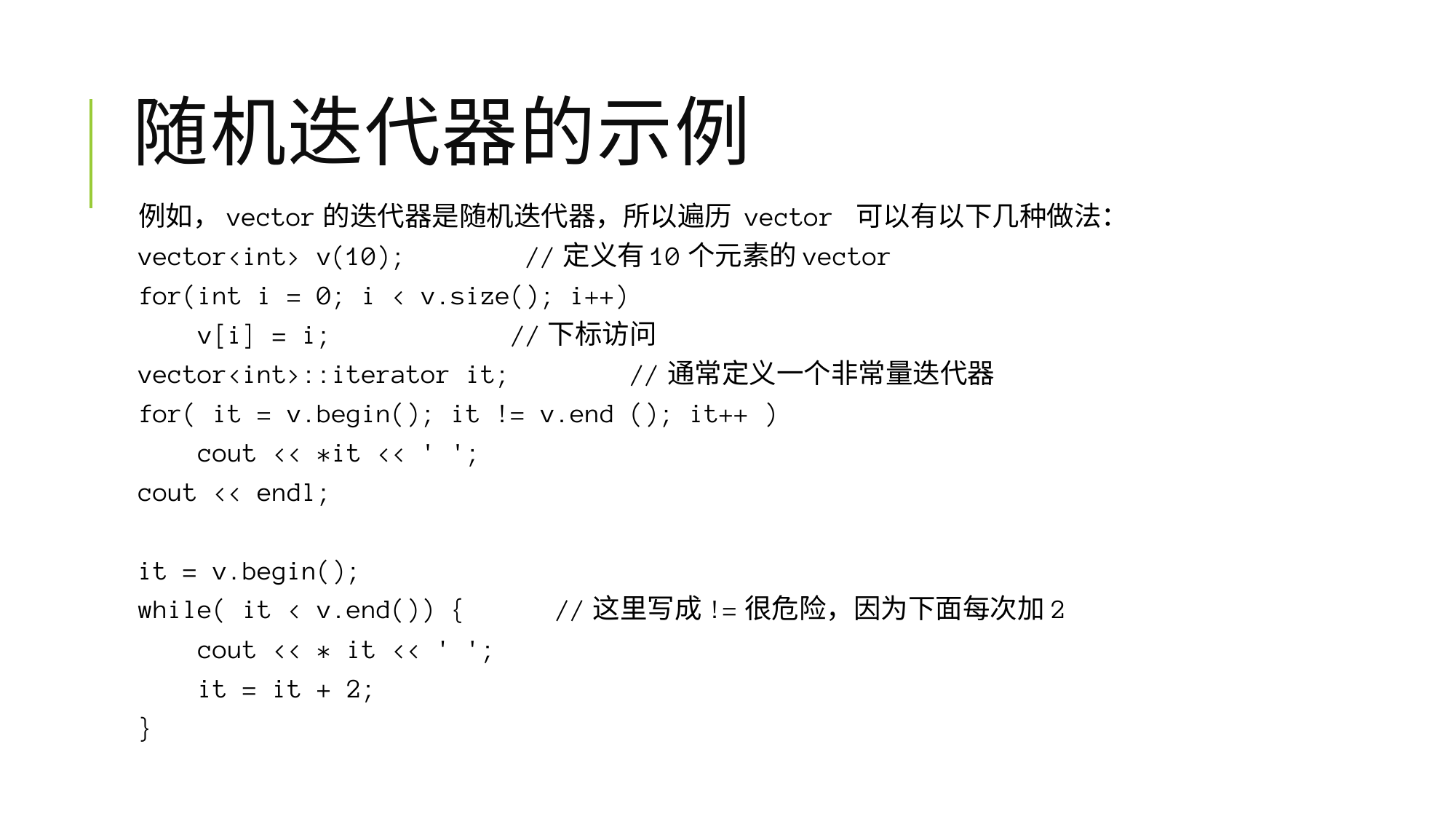

# 随机迭代器的示例
例如，vector的迭代器是随机迭代器，所以遍历 vector 可以有以下几种做法：
vector<int> v(10);        //定义有10个元素的vector
for(int i = 0; i < v.size(); i++)
    v[i] = i;            //下标访问
vector<int>::iterator it;        //通常定义一个非常量迭代器
for( it = v.begin(); it != v.end (); it++ )
    cout << *it << ' ';
cout << endl;

it = v.begin();
while( it < v.end()) {      //这里写成!=很危险，因为下面每次加2
    cout << * it << ' ';
    it = it + 2;
}